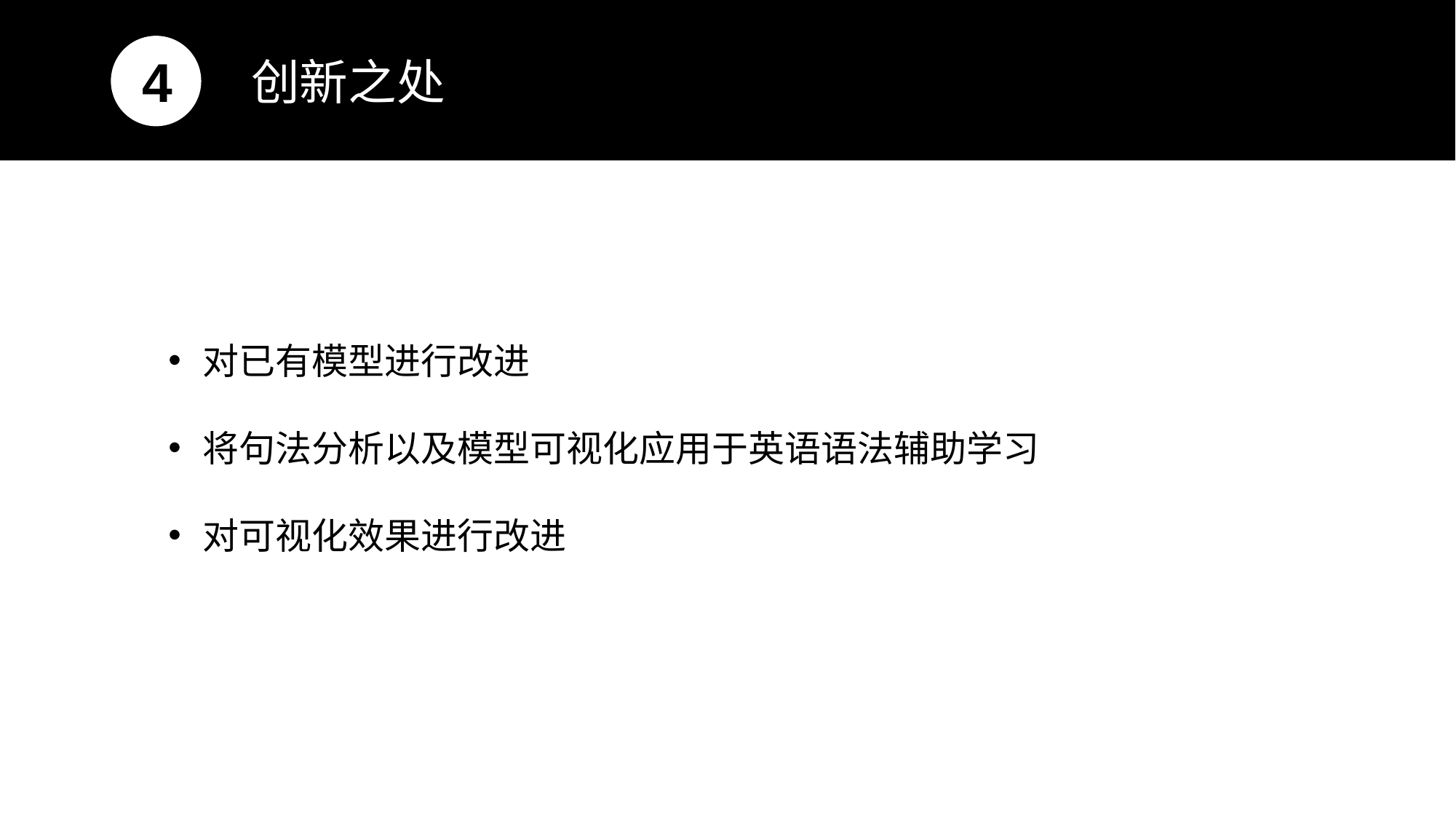

4
创新之处
对已有模型进行改进
将句法分析以及模型可视化应用于英语语法辅助学习
对可视化效果进行改进